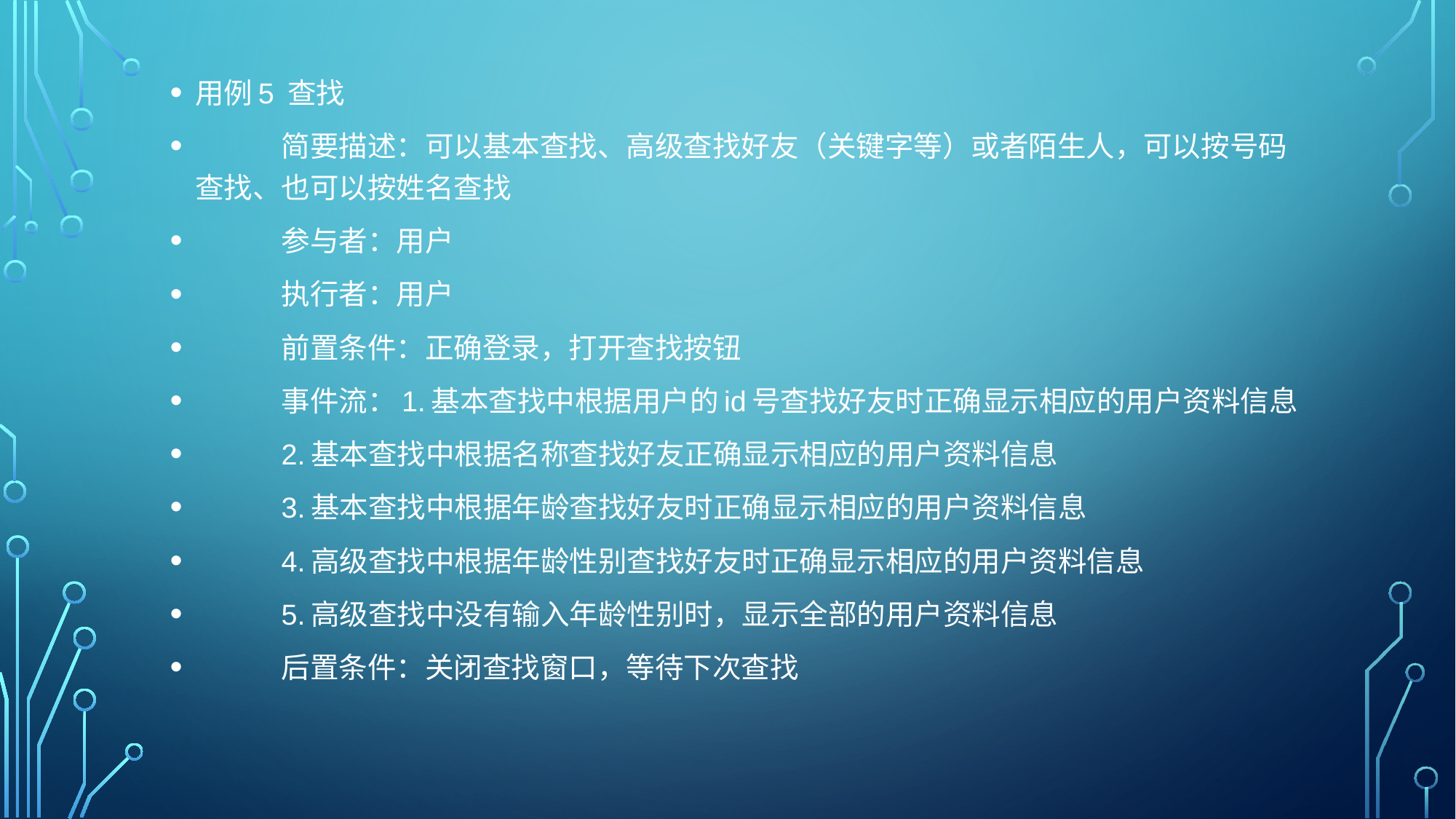

用例5 查找
	简要描述：可以基本查找、高级查找好友（关键字等）或者陌生人，可以按号码查找、也可以按姓名查找
	参与者：用户
	执行者：用户
	前置条件：正确登录，打开查找按钮
	事件流：1.基本查找中根据用户的id号查找好友时正确显示相应的用户资料信息
		2.基本查找中根据名称查找好友正确显示相应的用户资料信息
		3.基本查找中根据年龄查找好友时正确显示相应的用户资料信息
		4.高级查找中根据年龄性别查找好友时正确显示相应的用户资料信息
		5.高级查找中没有输入年龄性别时，显示全部的用户资料信息
	后置条件：关闭查找窗口，等待下次查找